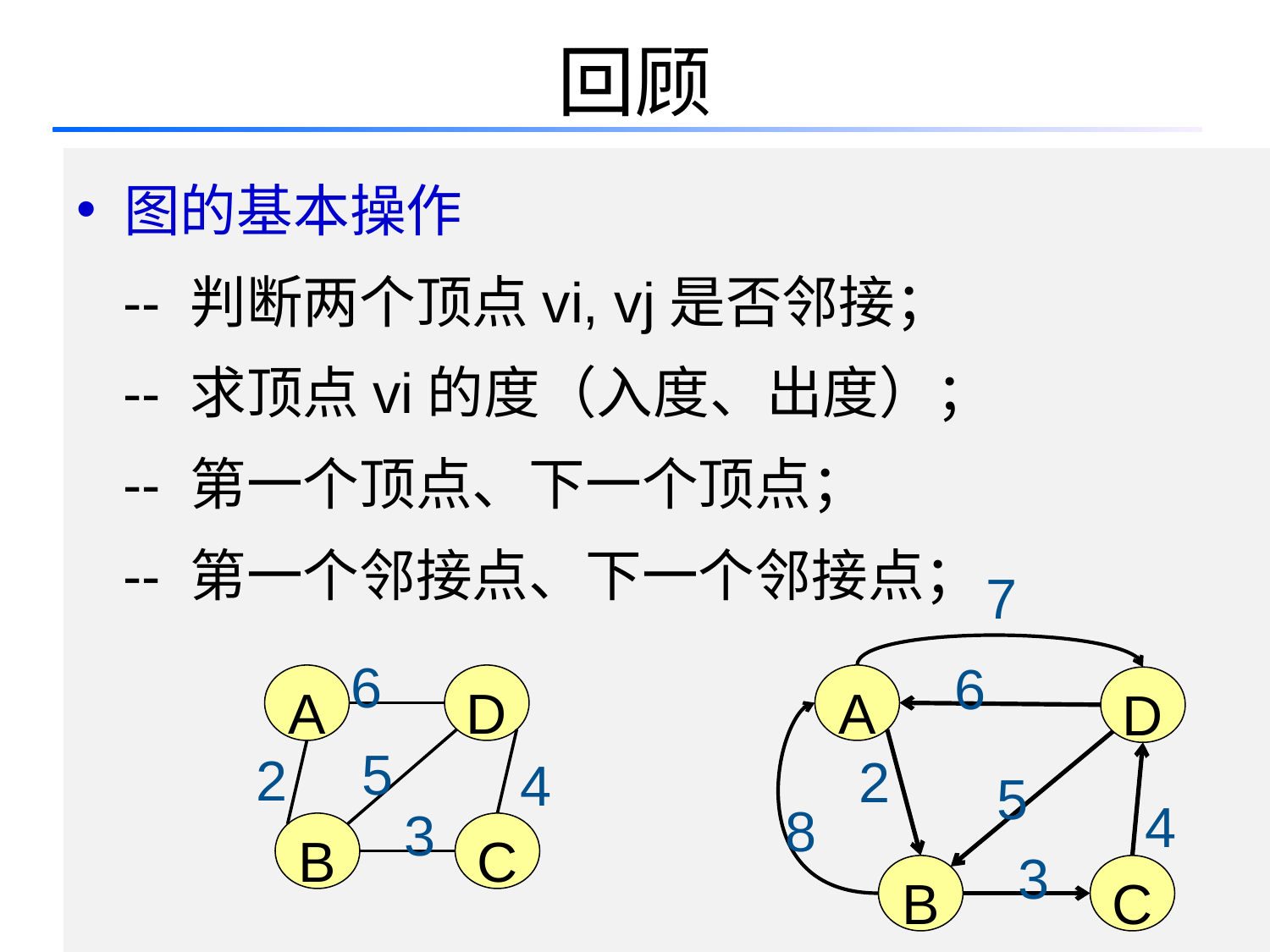

# 回顾

图的基本操作
   -- 判断两个顶点vi, vj是否邻接；
   -- 求顶点vi的度（入度、出度）；
   -- 第一个顶点、下一个顶点；
   -- 第一个邻接点、下一个邻接点；

7
6
6
A
D
A
D
5
2
2
4
5
4
8
3
B
C
3
B
C